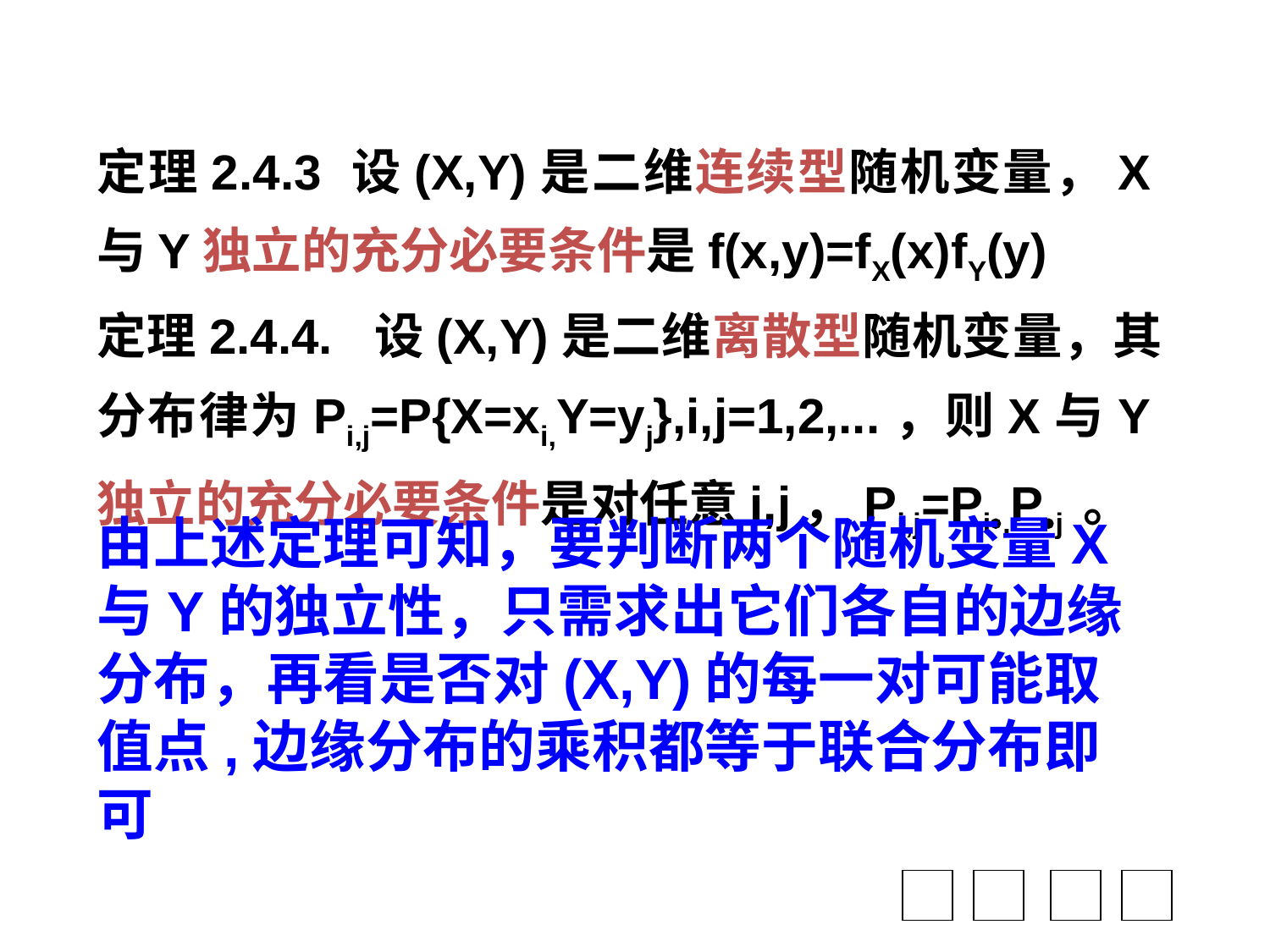

定理2.4.3 设(X,Y)是二维连续型随机变量，X与Y独立的充分必要条件是f(x,y)=fX(x)fY(y)
定理2.4.4.  设(X,Y)是二维离散型随机变量，其分布律为Pi,j=P{X=xi,Y=yj},i,j=1,2,...，则X与Y独立的充分必要条件是对任意i,j，Pi,j=Pi•.P•j 。
由上述定理可知，要判断两个随机变量X与Y的独立性，只需求出它们各自的边缘分布，再看是否对(X,Y)的每一对可能取值点,边缘分布的乘积都等于联合分布即可